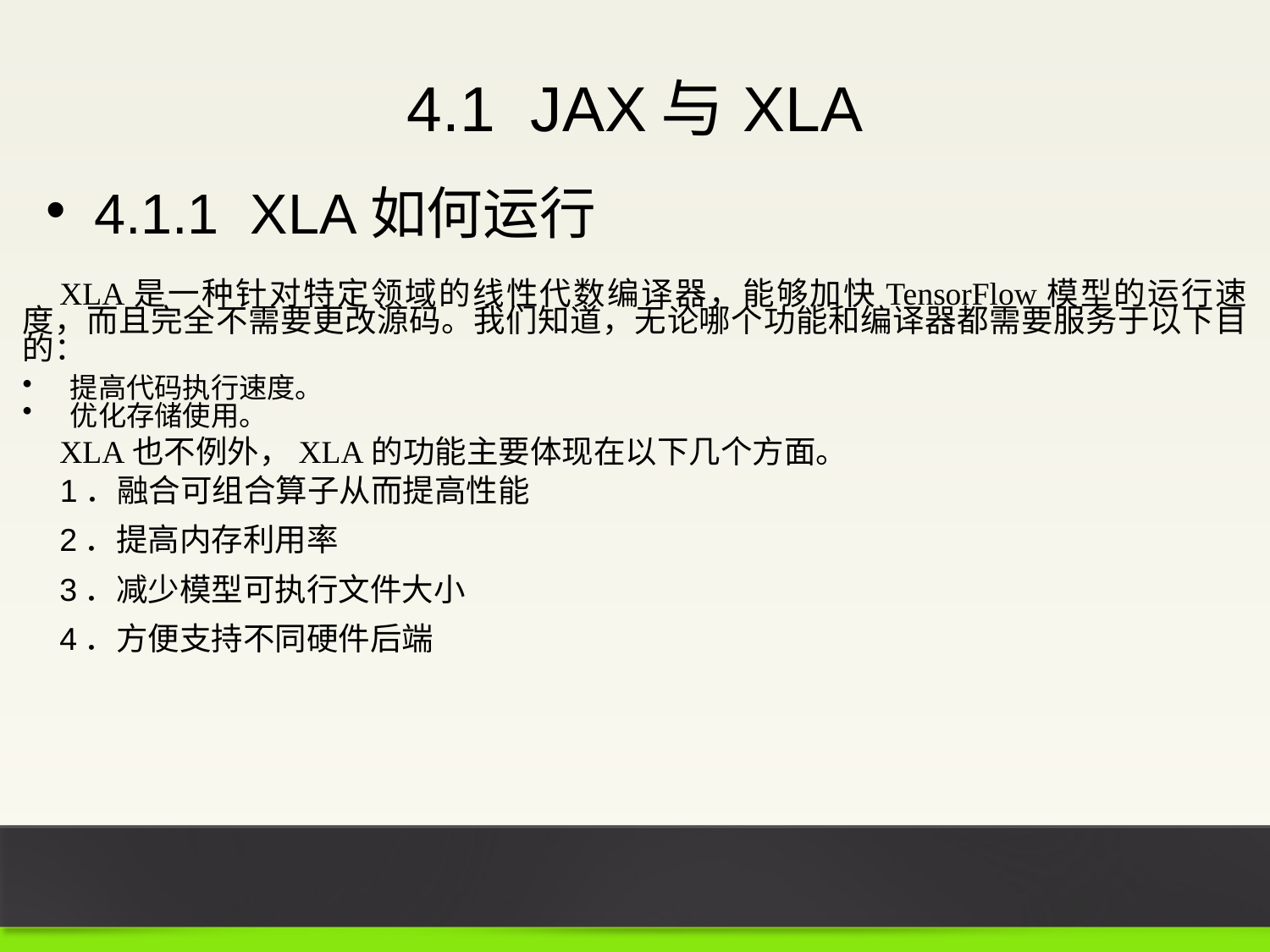

4.1  JAX与XLA
4.1.1  XLA如何运行
XLA是一种针对特定领域的线性代数编译器，能够加快TensorFlow模型的运行速度，而且完全不需要更改源码。我们知道，无论哪个功能和编译器都需要服务于以下目的：
提高代码执行速度。
优化存储使用。
XLA也不例外，XLA的功能主要体现在以下几个方面。
1．融合可组合算子从而提高性能
2．提高内存利用率
3．减少模型可执行文件大小
4．方便支持不同硬件后端